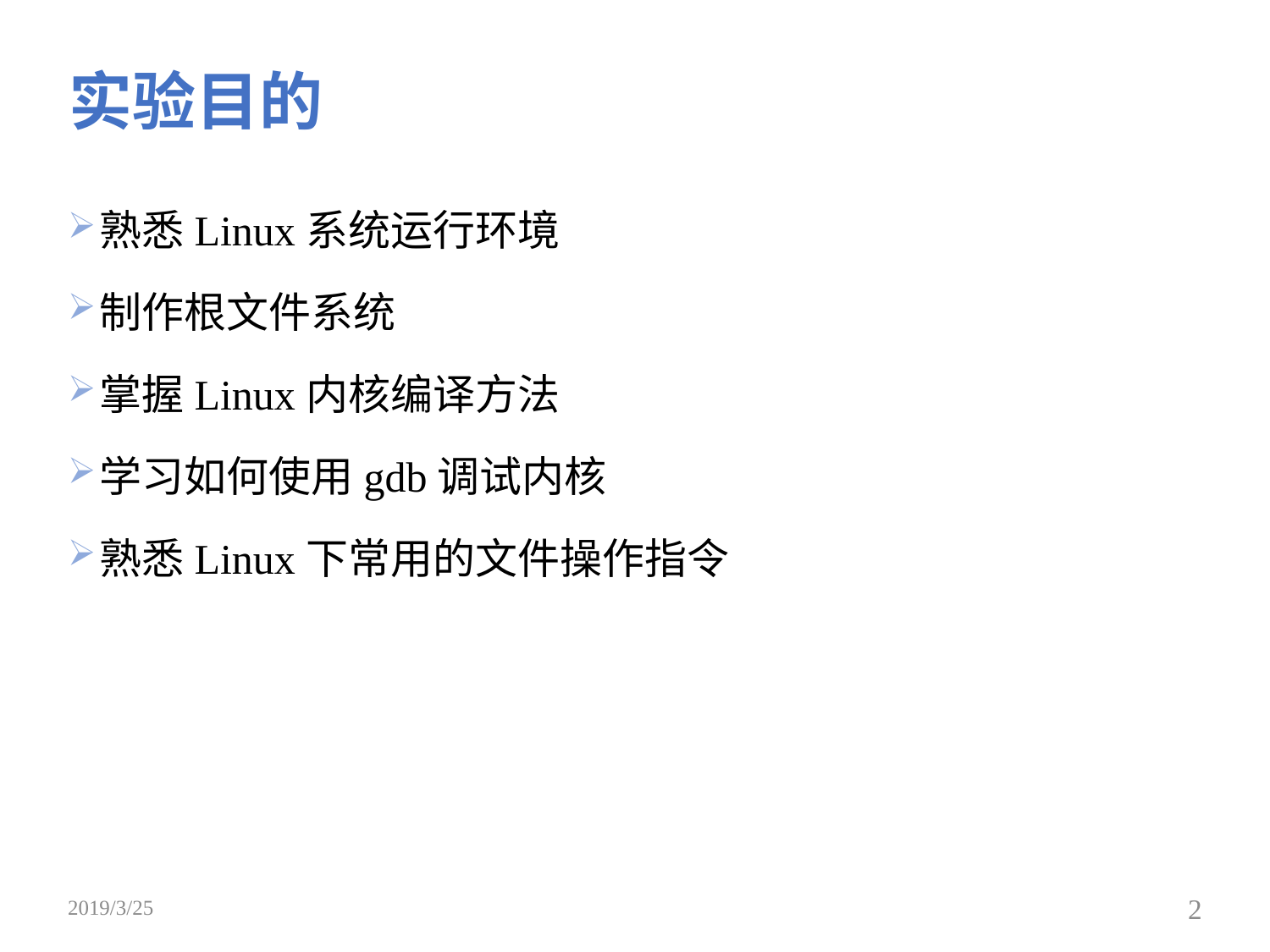

# 实验目的
熟悉Linux系统运行环境
制作根文件系统
掌握Linux内核编译方法
学习如何使用gdb调试内核
熟悉Linux下常用的文件操作指令
2019/3/25
2